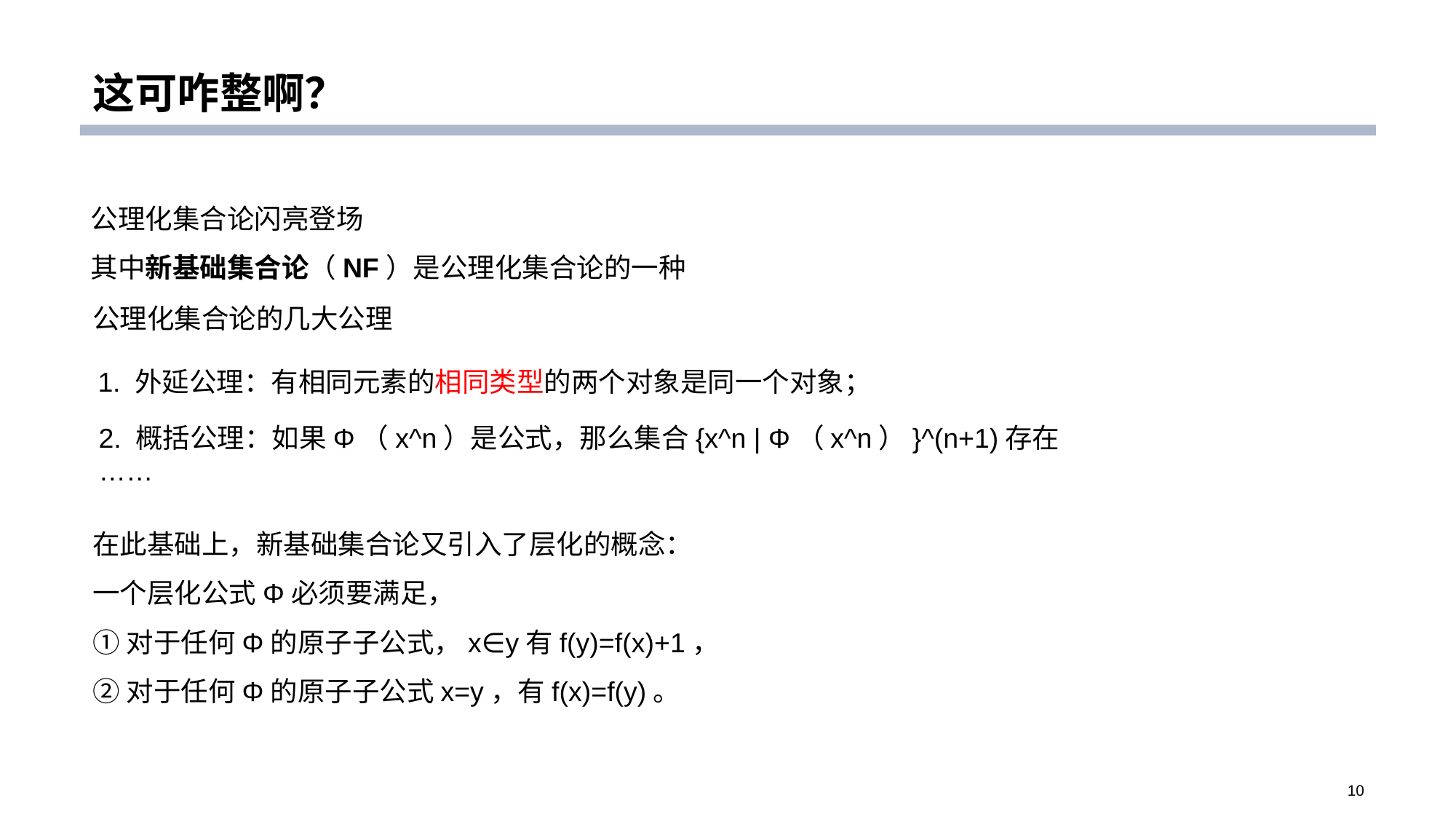

# 这可咋整啊？
公理化集合论闪亮登场
其中新基础集合论（NF）是公理化集合论的一种
公理化集合论的几大公理
1. 外延公理：有相同元素的相同类型的两个对象是同一个对象；

2. 概括公理：如果Φ（x^n）是公式，那么集合{x^n | Φ（x^n）}^(n+1)存在
……
在此基础上，新基础集合论又引入了层化的概念：
一个层化公式Φ必须要满足，
①对于任何Φ的原子子公式，x∈y有f(y)=f(x)+1，
②对于任何Φ的原子子公式x=y，有f(x)=f(y)。
10